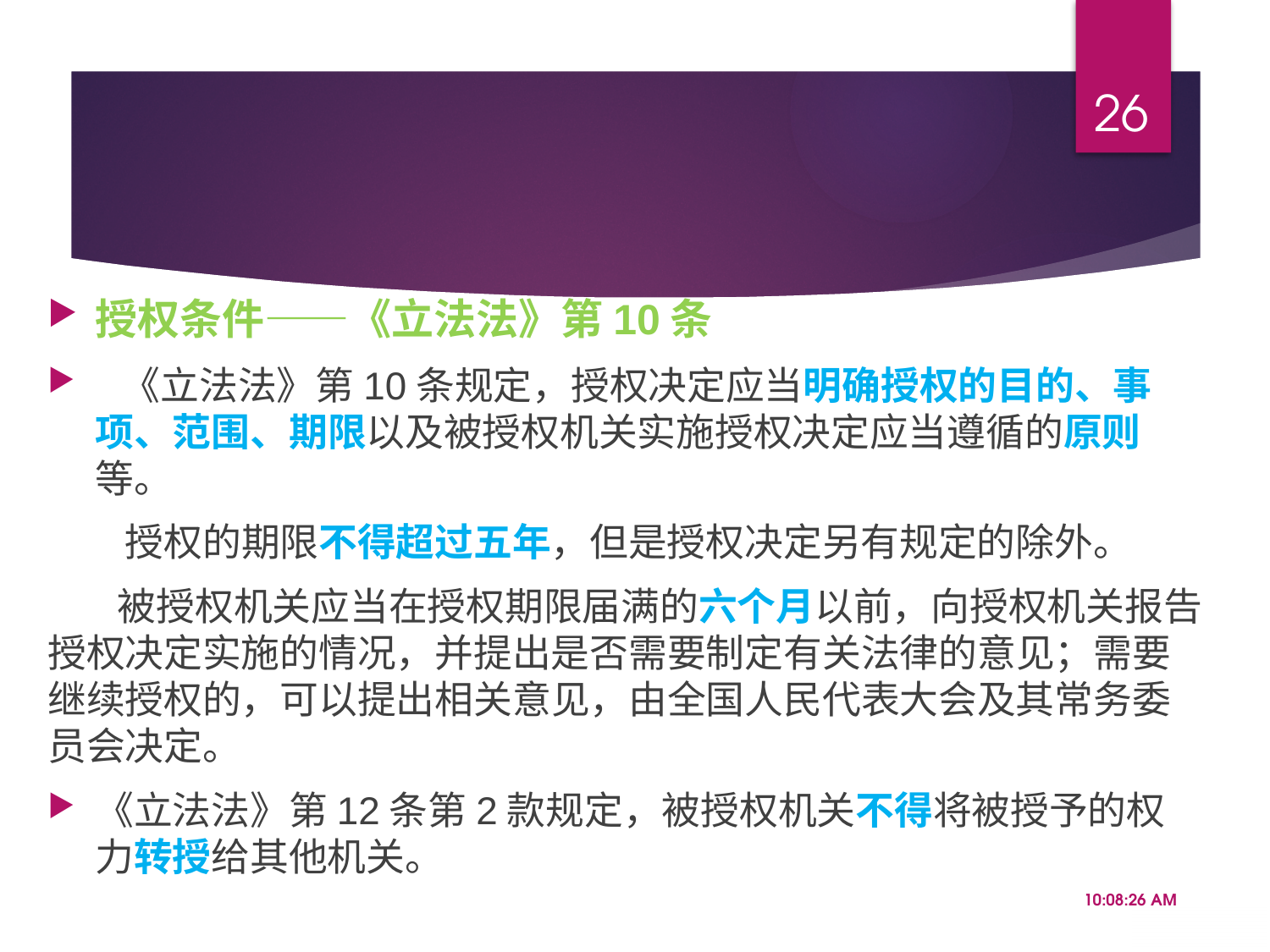

26
#
授权条件——《立法法》第10条
  《立法法》第10条规定，授权决定应当明确授权的目的、事项、范围、期限以及被授权机关实施授权决定应当遵循的原则等。
　　授权的期限不得超过五年，但是授权决定另有规定的除外。
       被授权机关应当在授权期限届满的六个月以前，向授权机关报告授权决定实施的情况，并提出是否需要制定有关法律的意见；需要继续授权的，可以提出相关意见，由全国人民代表大会及其常务委员会决定。
《立法法》第12条第2款规定，被授权机关不得将被授予的权力转授给其他机关。

10:08:26 AM